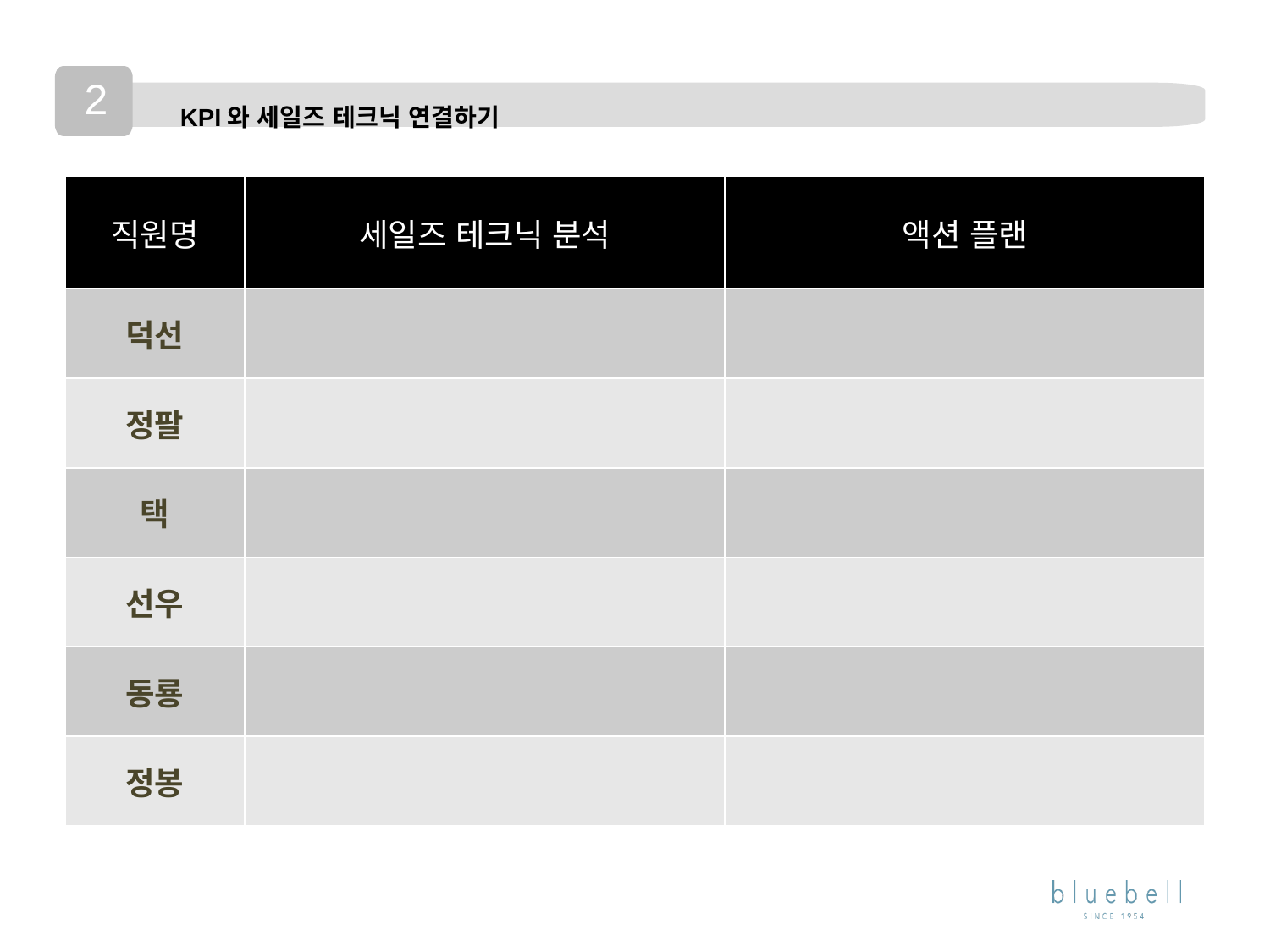

2
      KPI와 세일즈 테크닉 연결하기
| 직원명 | 세일즈 테크닉 분석 | 액션 플랜 |
| --- | --- | --- |
| 덕선 |  |  |
| 정팔 |  |  |
| 택 |  |  |
| 선우 |  |  |
| 동룡 |  |  |
| 정봉 |  |  |